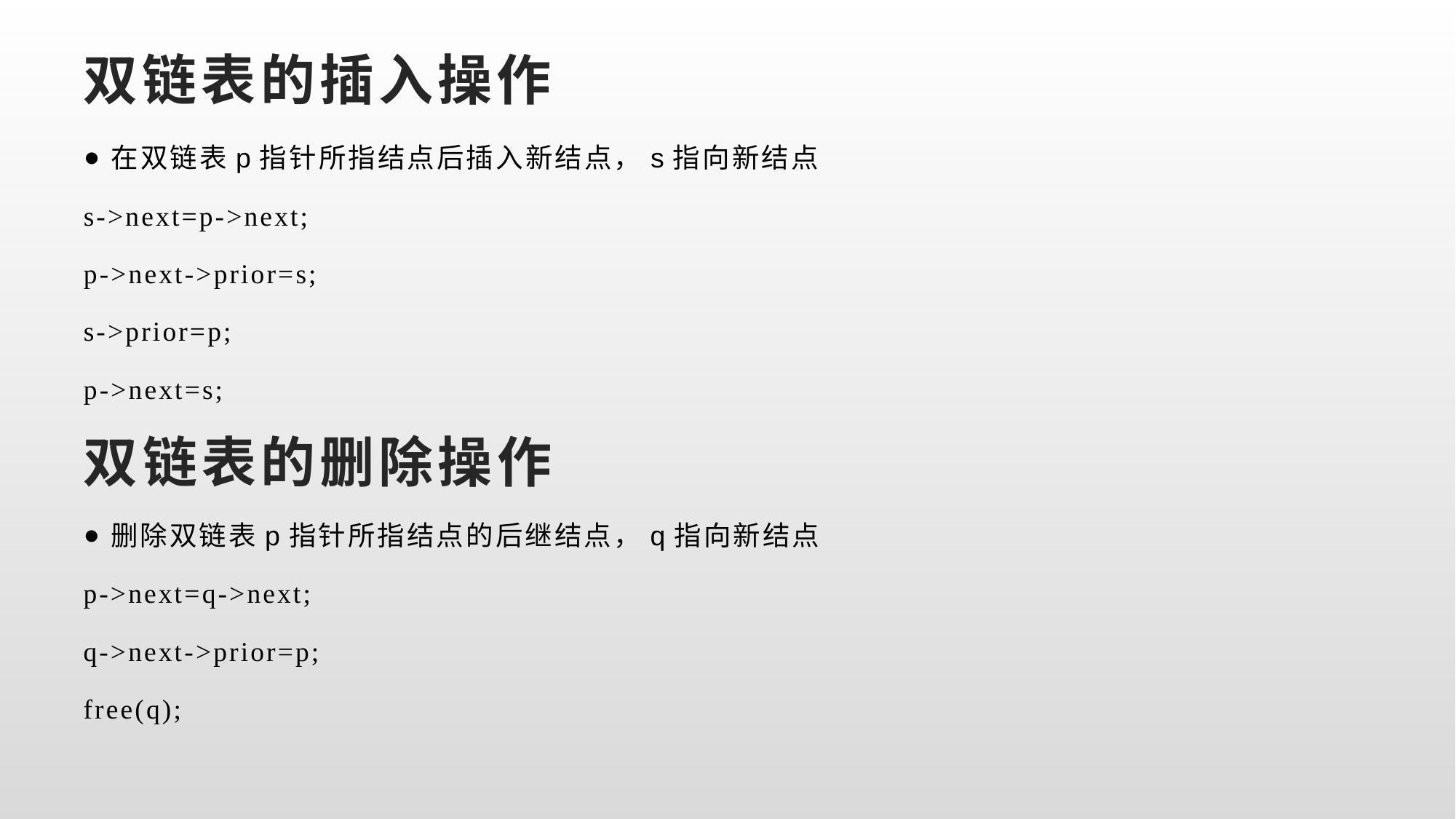

# 双链表的插入操作
在双链表p指针所指结点后插入新结点，s指向新结点
s->next=p->next;
p->next->prior=s;
s->prior=p;
p->next=s;
双链表的删除操作
删除双链表p指针所指结点的后继结点，q指向新结点
p->next=q->next;
q->next->prior=p;
free(q);